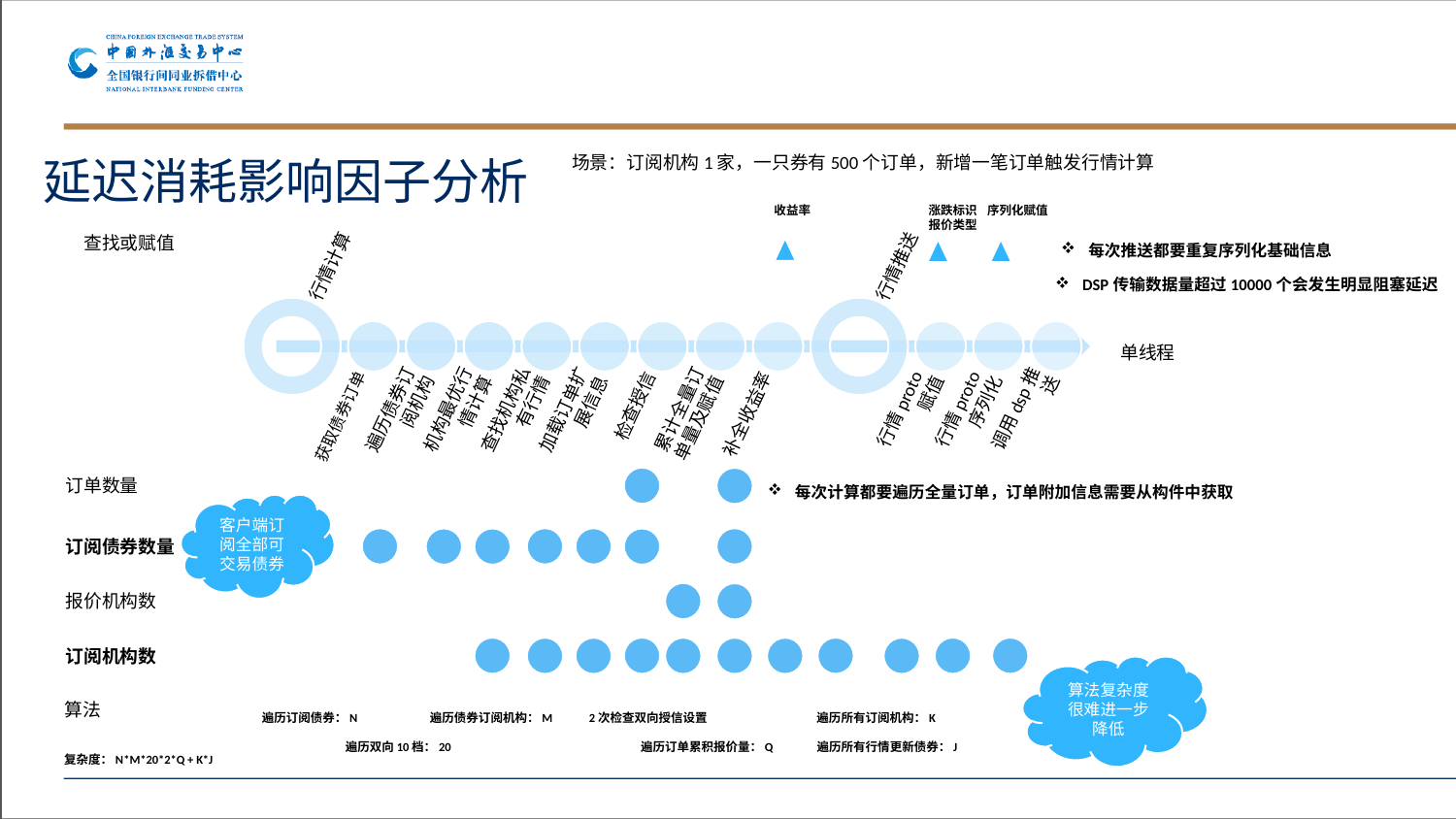

场景：订阅机构1家，一只券有500个订单，新增一笔订单触发行情计算
# 延迟消耗影响因子分析
行情计算
获取债券订单
遍历债券订阅机构
机构最优行情计算
查找机构私有行情
加载订单扩展信息
检查授信
累计全量订单量及赋值
补全收益率
行情推送
行情proto赋值
行情proto序列化
调用dsp推送
收益率
涨跌标识
报价类型
序列化赋值
查找或赋值
每次推送都要重复序列化基础信息

DSP传输数据量超过10000个会发生明显阻塞延迟

单线程
订单数量

每次计算都要遍历全量订单，订单附加信息需要从构件中获取
客户端订阅全部可交易债券
订阅债券数量

报价机构数

订阅机构数

算法复杂度很难进一步降低
算法
遍历订阅债券：N
遍历债券订阅机构：M
2次检查双向授信设置
遍历所有订阅机构：K
遍历双向10档：20
遍历订单累积报价量：Q
遍历所有行情更新债券：J
复杂度：N*M*20*2*Q + K*J